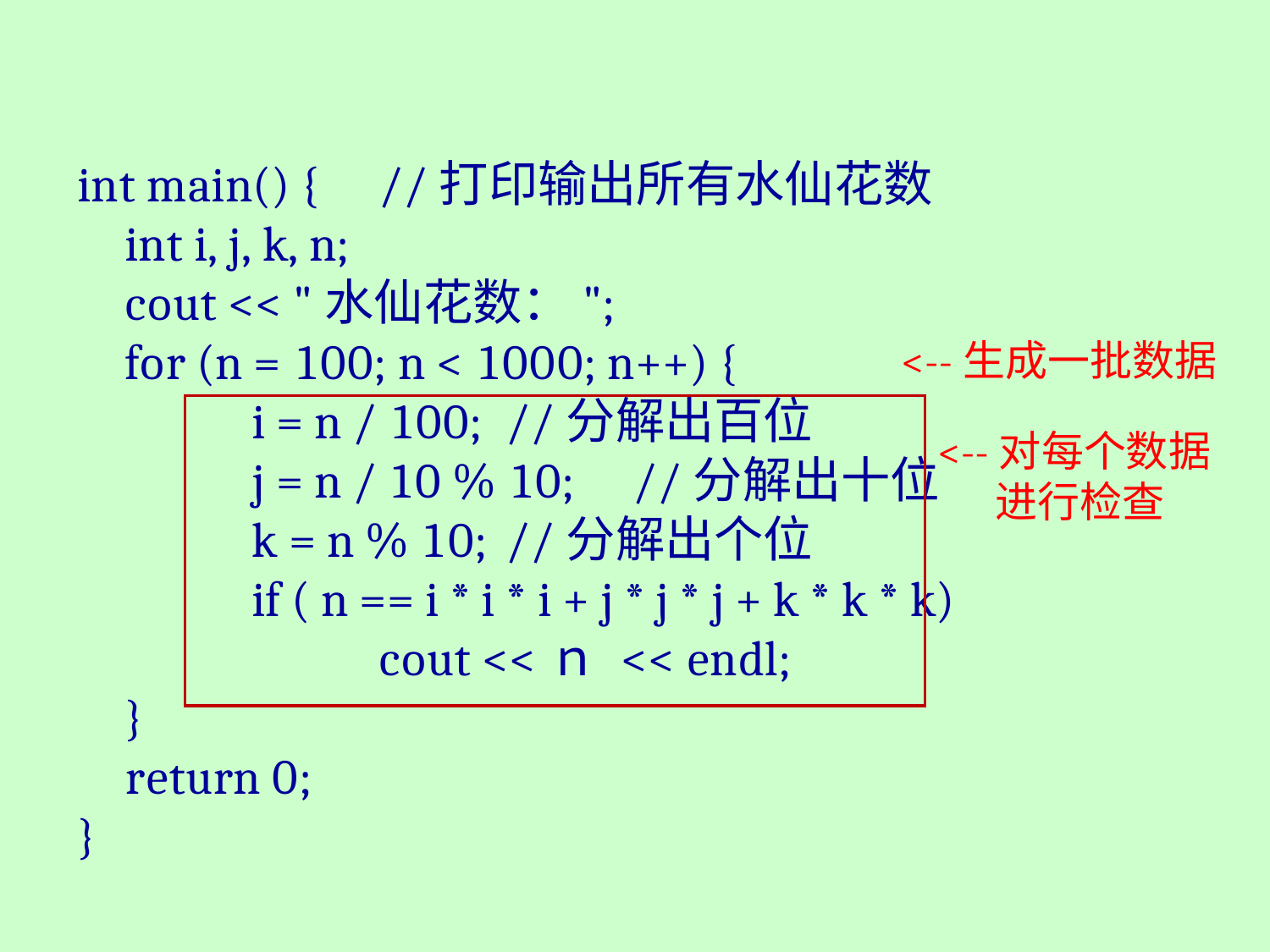

int main() {	//打印输出所有水仙花数
	int i, j, k, n;
	cout << "水仙花数：";
	for (n = 100; n < 1000; n++) {
		i = n / 100;	//分解出百位
		j = n / 10 % 10;	//分解出十位
		k = n % 10;	//分解出个位
		if ( n == i * i * i + j * j * j + k * k * k)
			cout <<ｎ << endl;
	}
	return 0;
}
<--生成一批数据

<--对每个数据
     进行检查
17